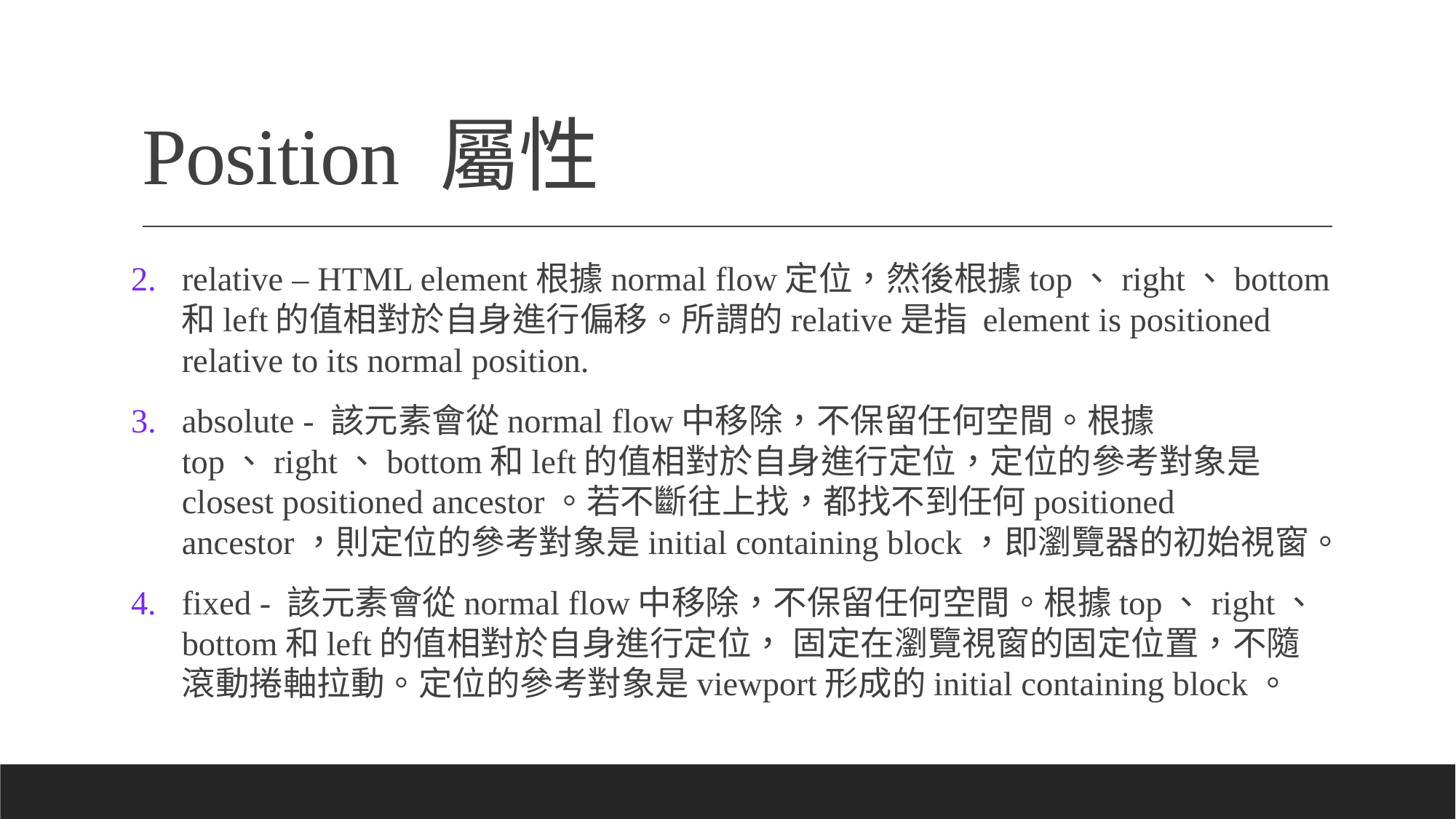

# Position 屬性
relative – HTML element根據normal flow定位，然後根據top、right、bottom和left的值相對於自身進行偏移。所謂的relative是指 element is positioned relative to its normal position.
absolute - 該元素會從normal flow中移除，不保留任何空間。根據top、right、bottom和left的值相對於自身進行定位，定位的參考對象是closest positioned ancestor。若不斷往上找，都找不到任何positioned ancestor，則定位的參考對象是initial containing block，即瀏覽器的初始視窗。
fixed - 該元素會從normal flow中移除，不保留任何空間。根據top、right、bottom和left的值相對於自身進行定位， 固定在瀏覽視窗的固定位置，不隨滾動捲軸拉動。定位的參考對象是viewport形成的initial containing block。